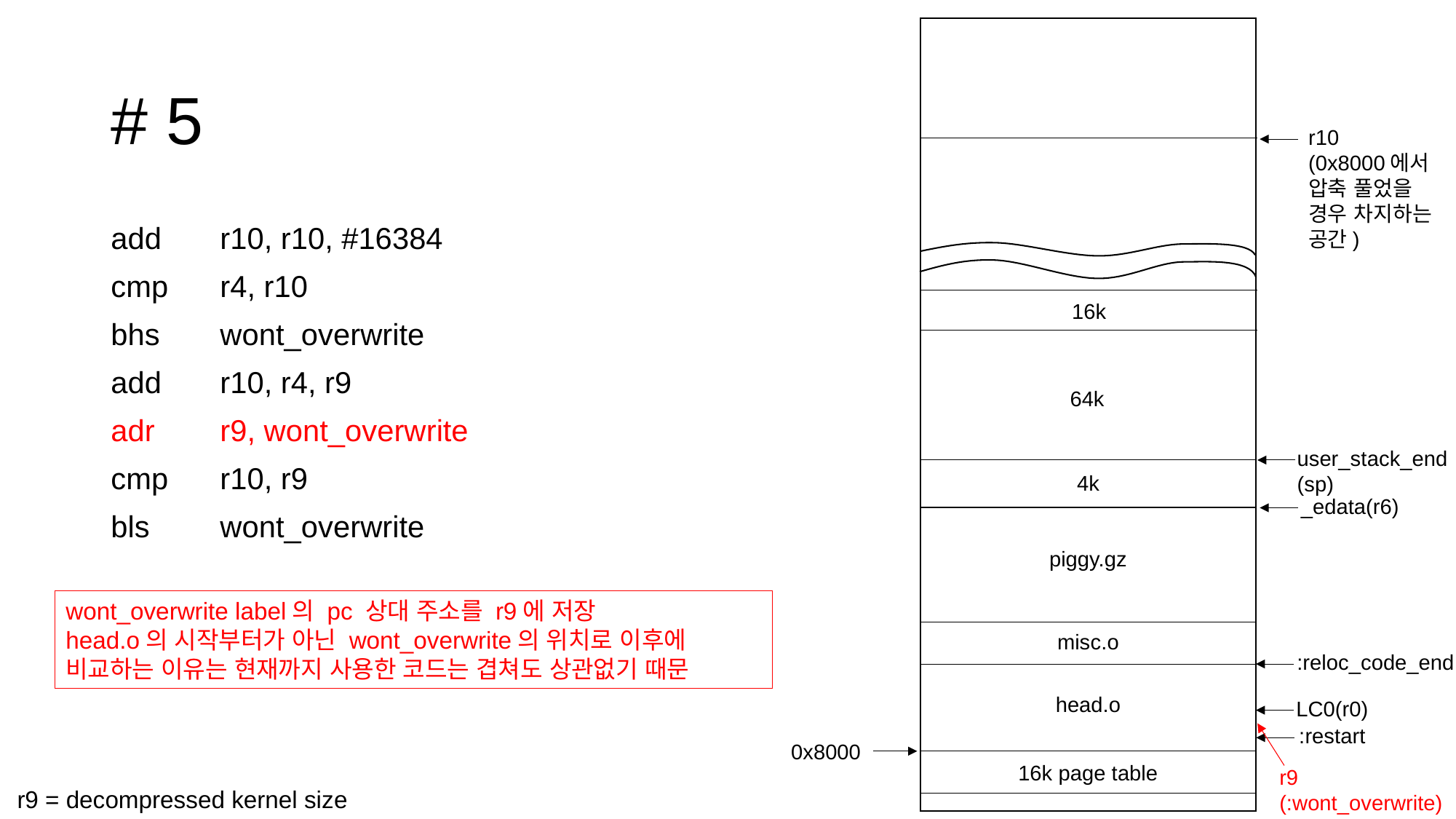

# # 5
r10
(0x8000에서
압축 풀었을
경우 차지하는
공간)
add	r10, r10, #16384
cmp	r4, r10
bhs	wont_overwrite
add	r10, r4, r9
adr	r9, wont_overwrite
cmp	r10, r9
bls	wont_overwrite

16k
64k

user_stack_end
(sp)
4k
_edata(r6)
piggy.gz
wont_overwrite label의 pc 상대 주소를 r9에 저장
head.o의 시작부터가 아닌 wont_overwrite의 위치로 이후에 비교하는 이유는 현재까지 사용한 코드는 겹쳐도 상관없기 때문
misc.o
:reloc_code_end
head.o
LC0(r0)
:restart
0x8000
16k page table
r9
(:wont_overwrite)
r9 = decompressed kernel size